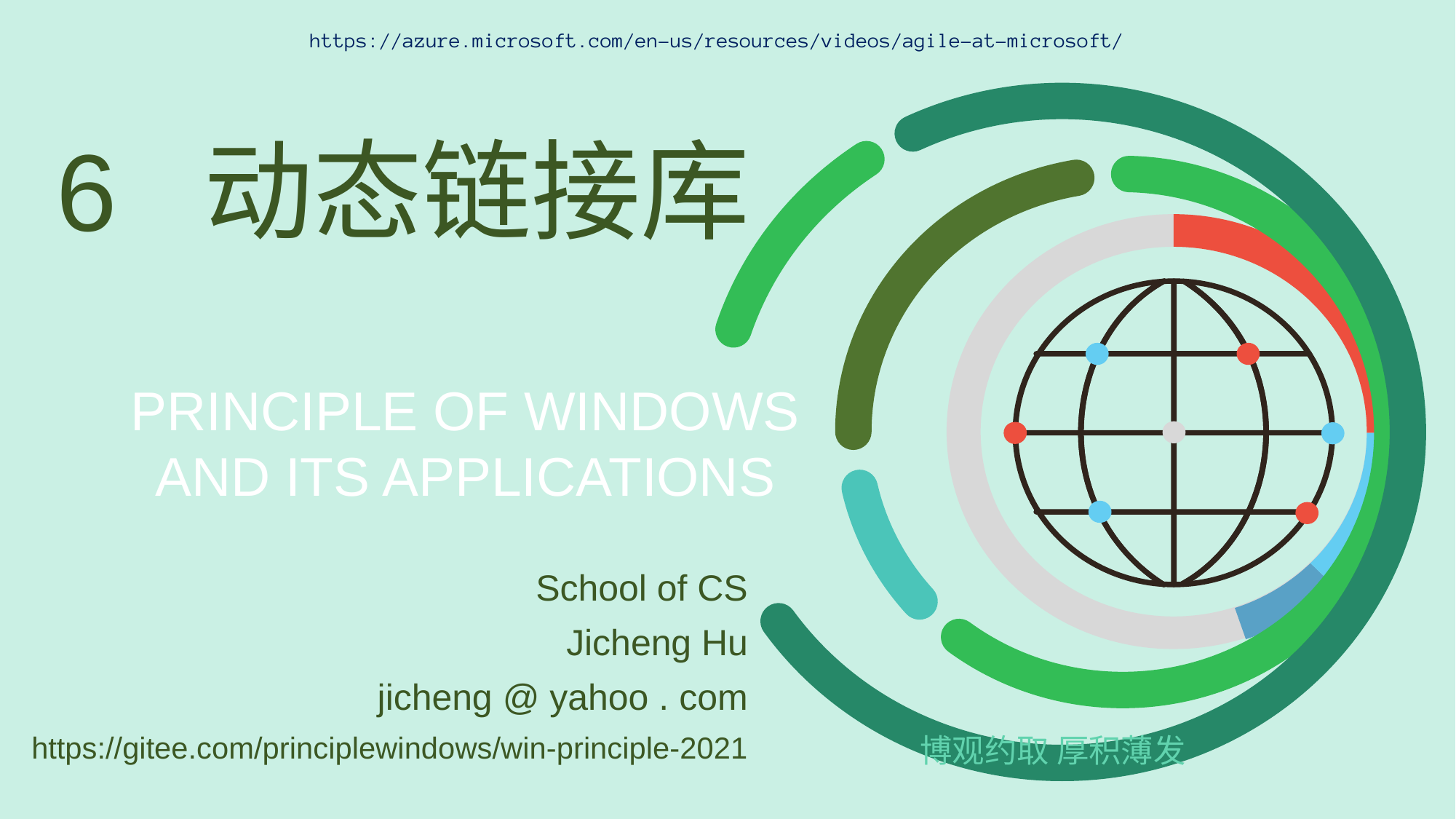

https://azure.microsoft.com/en-us/resources/videos/agile-at-microsoft/
6  动态链接库
School of CS
Jicheng Hu
jicheng @ yahoo . com
https://gitee.com/principlewindows/win-principle-2021